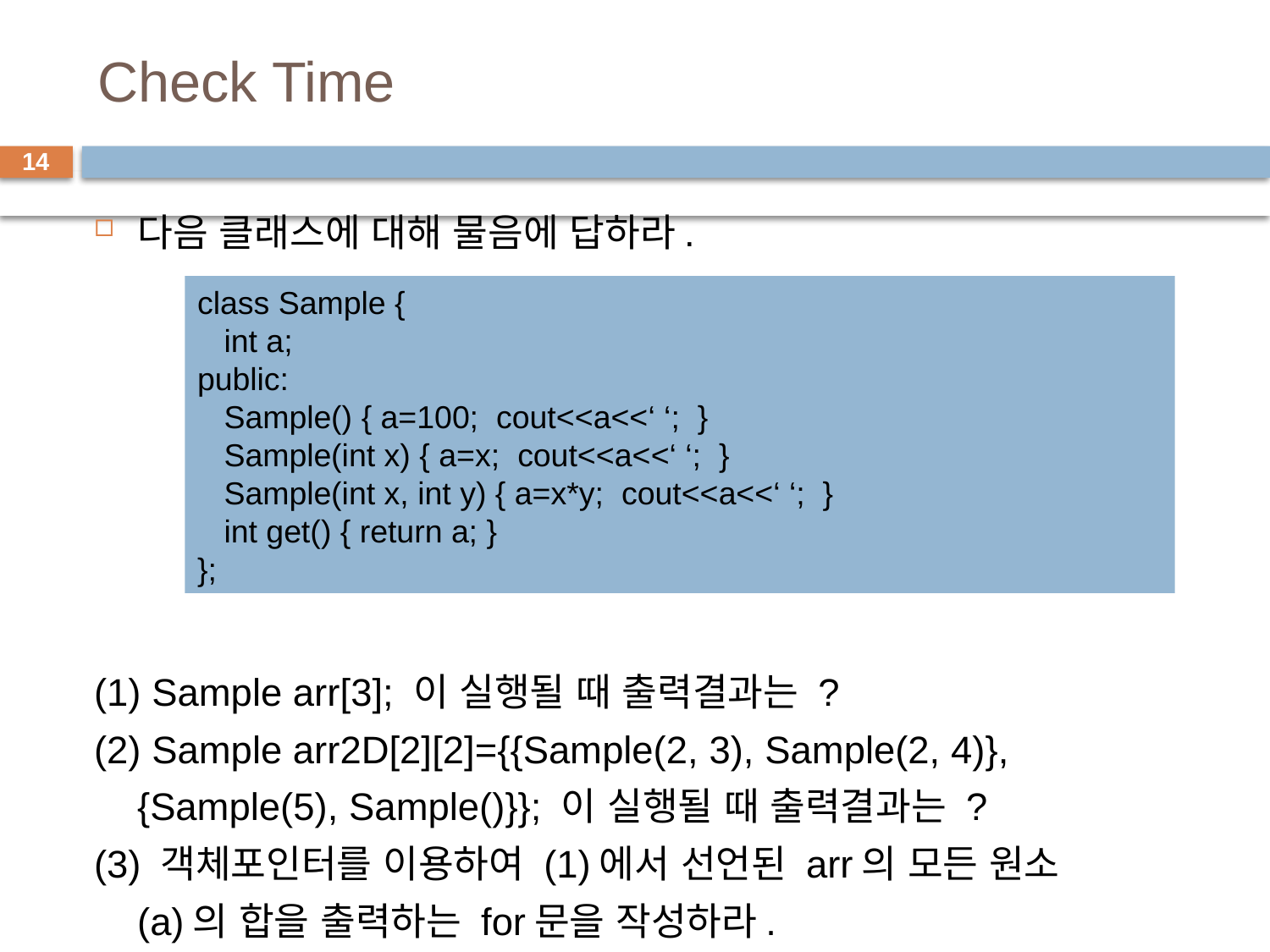

# Check Time
14
다음 클래스에 대해 물음에 답하라.

(1) Sample arr[3]; 이 실행될 때 출력결과는 ?
(2) Sample arr2D[2][2]={{Sample(2, 3), Sample(2, 4)},
    {Sample(5), Sample()}}; 이 실행될 때 출력결과는 ?
(3) 객체포인터를 이용하여 (1)에서 선언된 arr의 모든 원소
    (a)의 합을 출력하는 for문을 작성하라.

class Sample {
   int a;
public:
   Sample() { a=100;  cout<<a<<‘ ‘;  }
   Sample(int x) { a=x;  cout<<a<<‘ ‘;  }
   Sample(int x, int y) { a=x*y;  cout<<a<<‘ ‘;  }
   int get() { return a; }
};